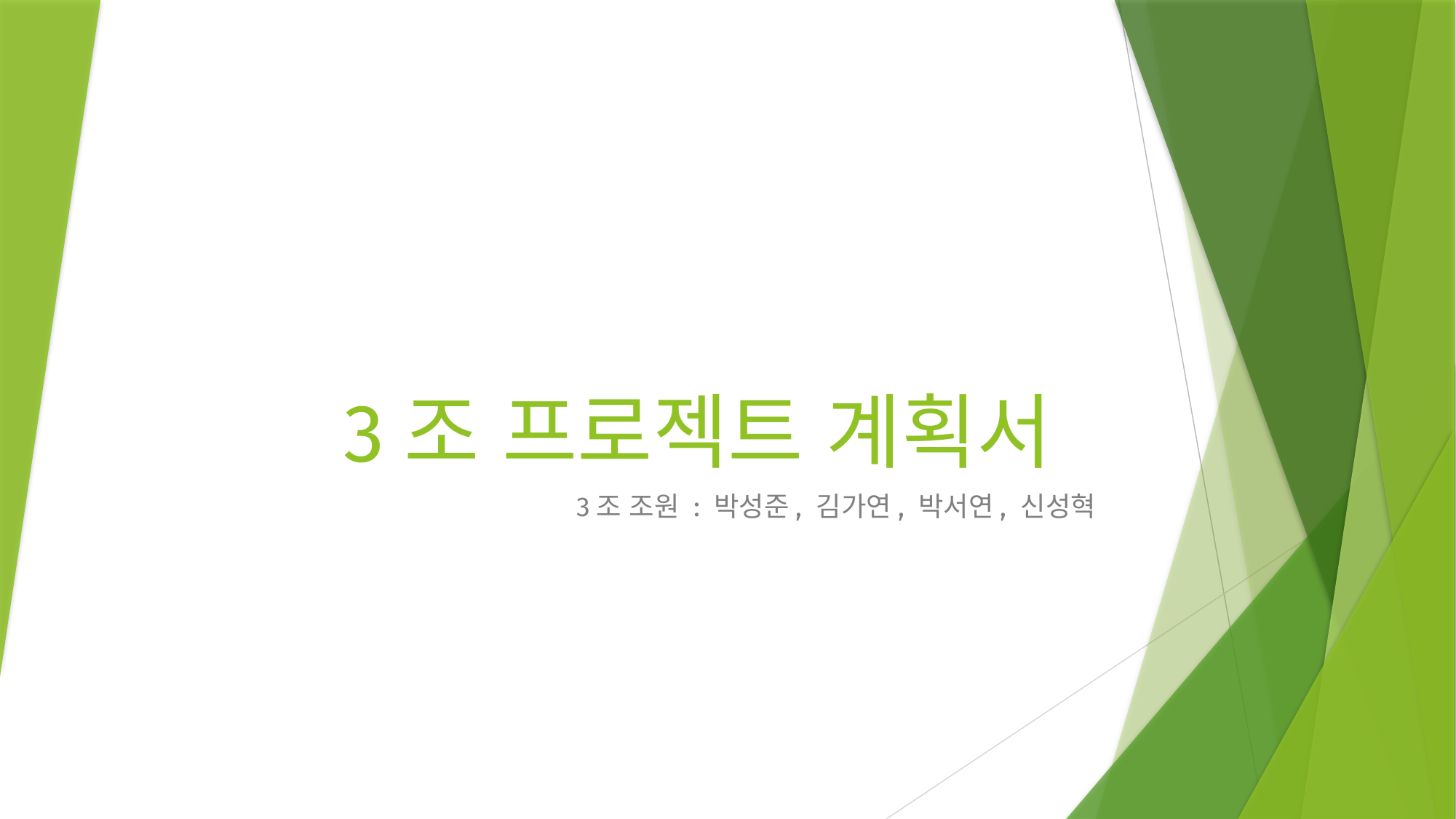

# 3조 프로젝트 계획서
3조 조원 : 박성준, 김가연, 박서연, 신성혁